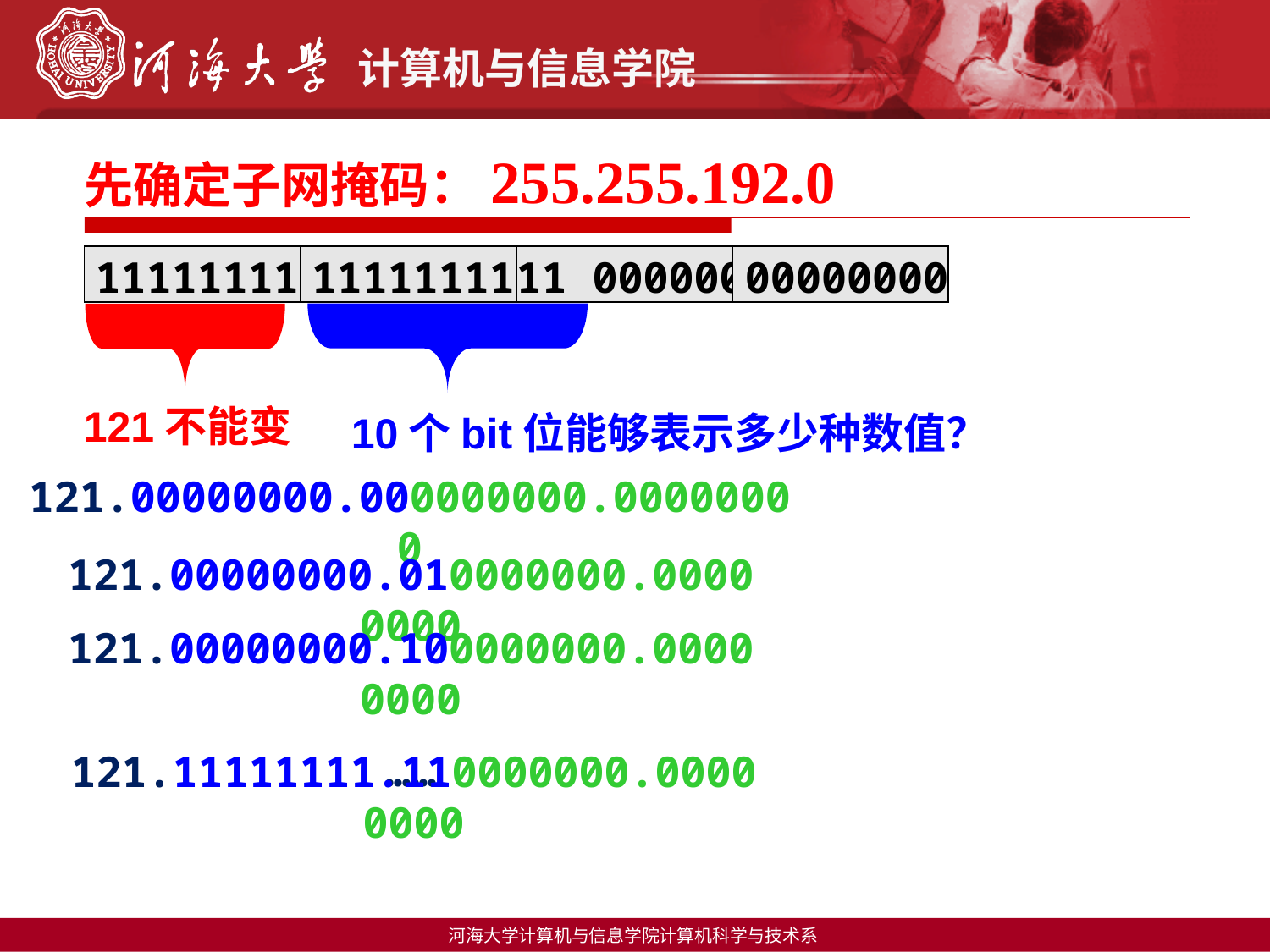

先确定子网掩码：255.255.192.0

11111111
11111111
11 000000
00000000

121不能变
10个bit位能够表示多少种数值？
121.00000000.000000000.00000000

121.00000000.010000000.00000000
121.00000000.100000000.00000000
……
121.11111111.110000000.00000000